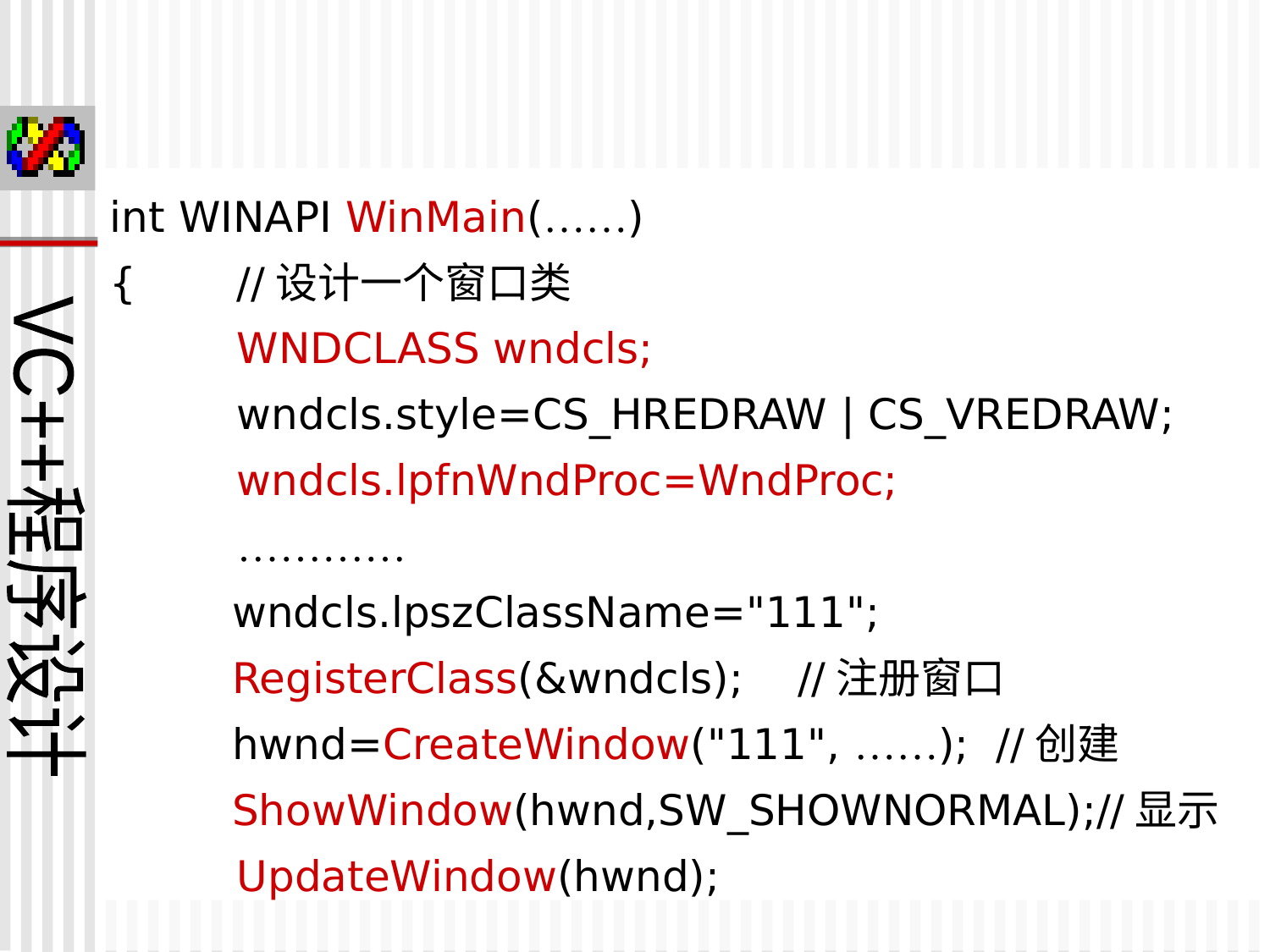

int WINAPI WinMain(……)
{	//设计一个窗口类
	WNDCLASS wndcls;
	wndcls.style=CS_HREDRAW | CS_VREDRAW;
	wndcls.lpfnWndProc=WndProc;
	…………
         wndcls.lpszClassName="111";
         RegisterClass(&wndcls);    //注册窗口
         hwnd=CreateWindow("111", ……);  //创建
         ShowWindow(hwnd,SW_SHOWNORMAL);//显示
	UpdateWindow(hwnd);